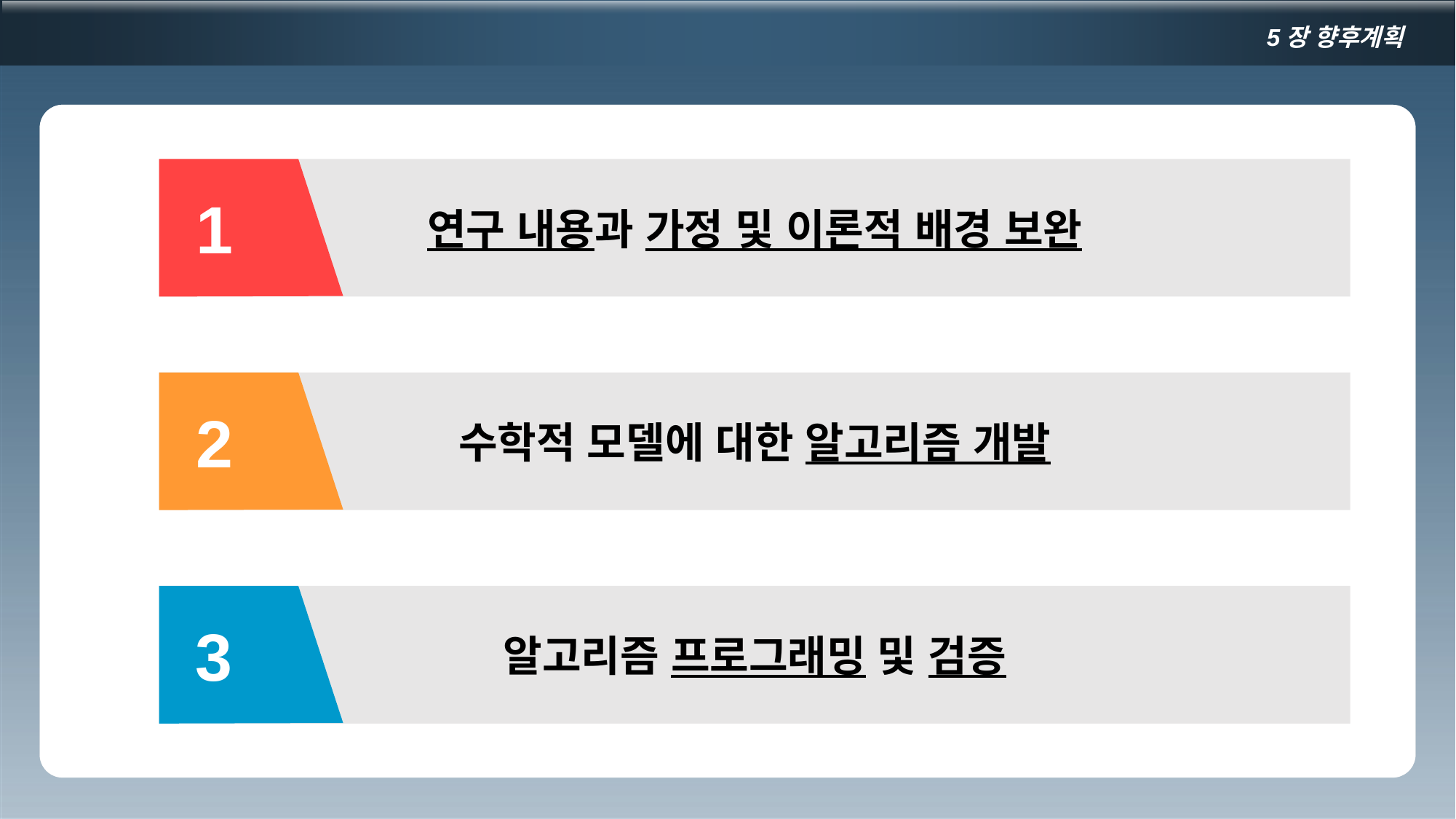

5장 향후계획

연구 내용과 가정 및 이론적 배경 보완

1
수학적 모델에 대한 알고리즘 개발

2
알고리즘 프로그래밍 및 검증

3